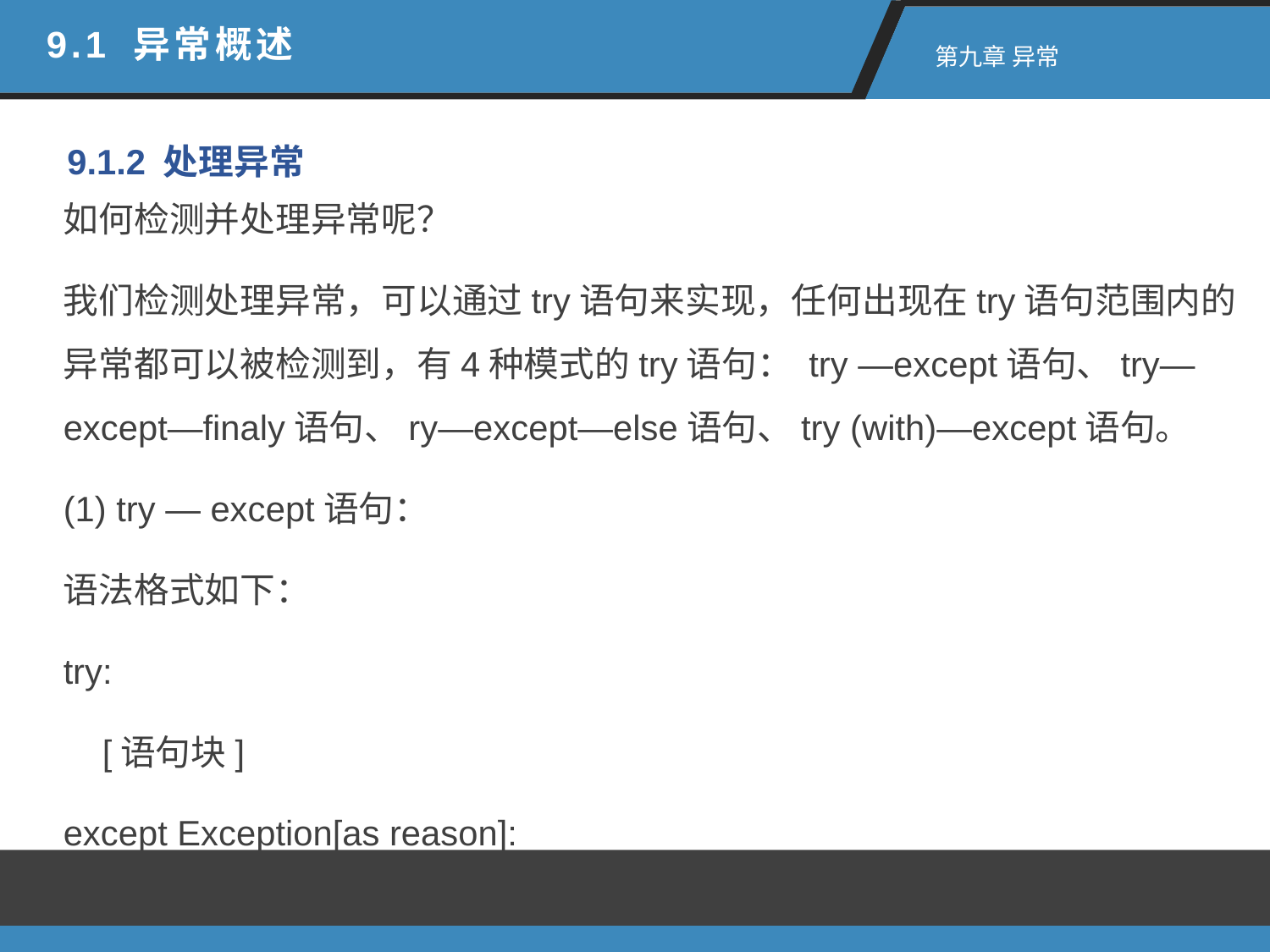

9.1 异常概述
  第九章 异常
9.1.2 处理异常
如何检测并处理异常呢？
我们检测处理异常，可以通过try语句来实现，任何出现在try语句范围内的异常都可以被检测到，有4种模式的try语句： try —except语句、try—except—finaly语句、ry—except—else语句、try (with)—except语句。
(1) try — except语句：
语法格式如下：
try:
    [语句块]
except Exception[as reason]: